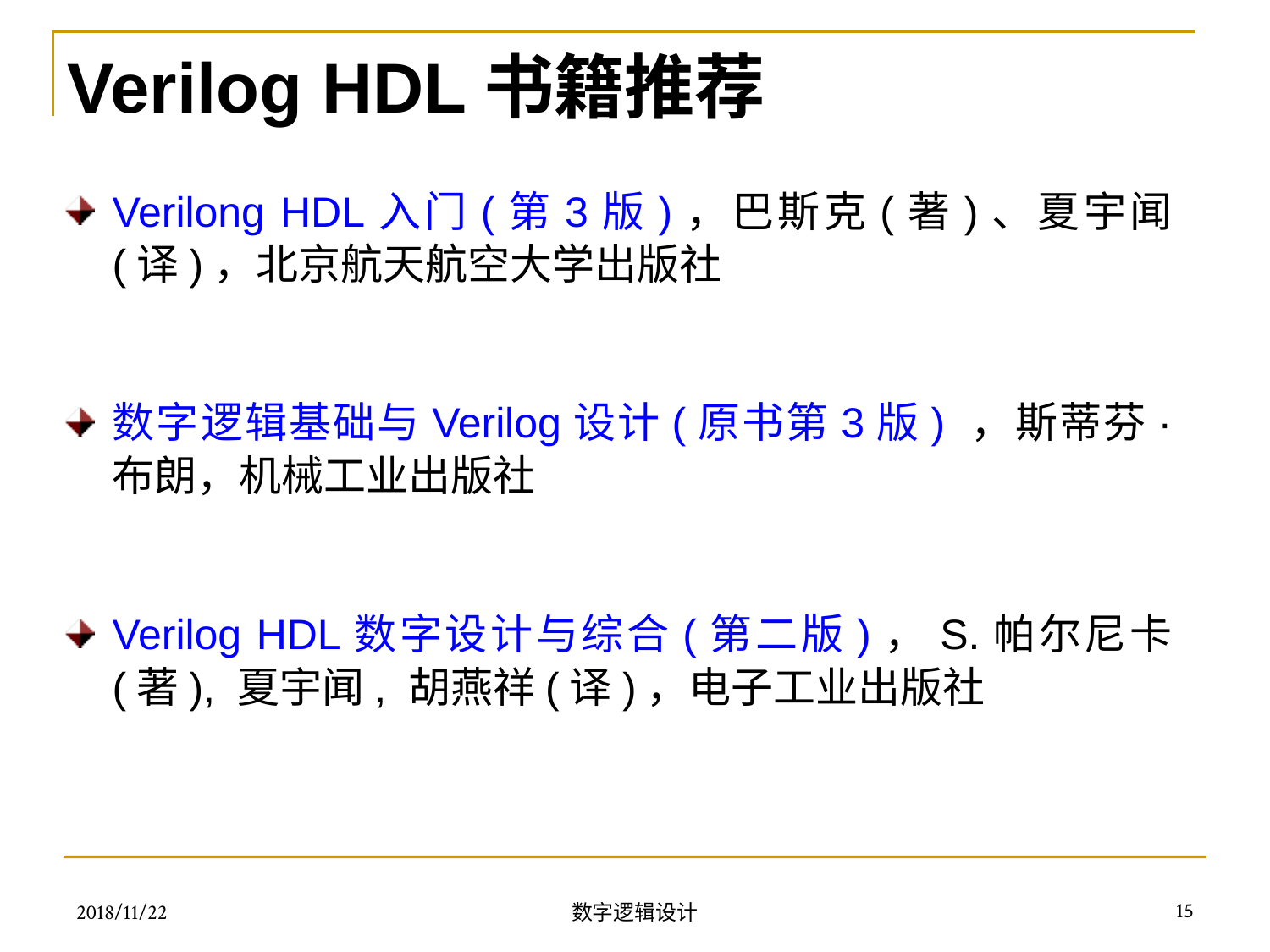

Verilog HDL书籍推荐
Verilong HDL入门(第3版)，巴斯克(著)、夏宇闻(译)，北京航天航空大学出版社

数字逻辑基础与Verilog设计(原书第3版) ，斯蒂芬·布朗，机械工业出版社

Verilog HDL数字设计与综合(第二版)，S.帕尔尼卡(著), 夏宇闻, 胡燕祥(译)，电子工业出版社

2018/11/22
15
数字逻辑设计